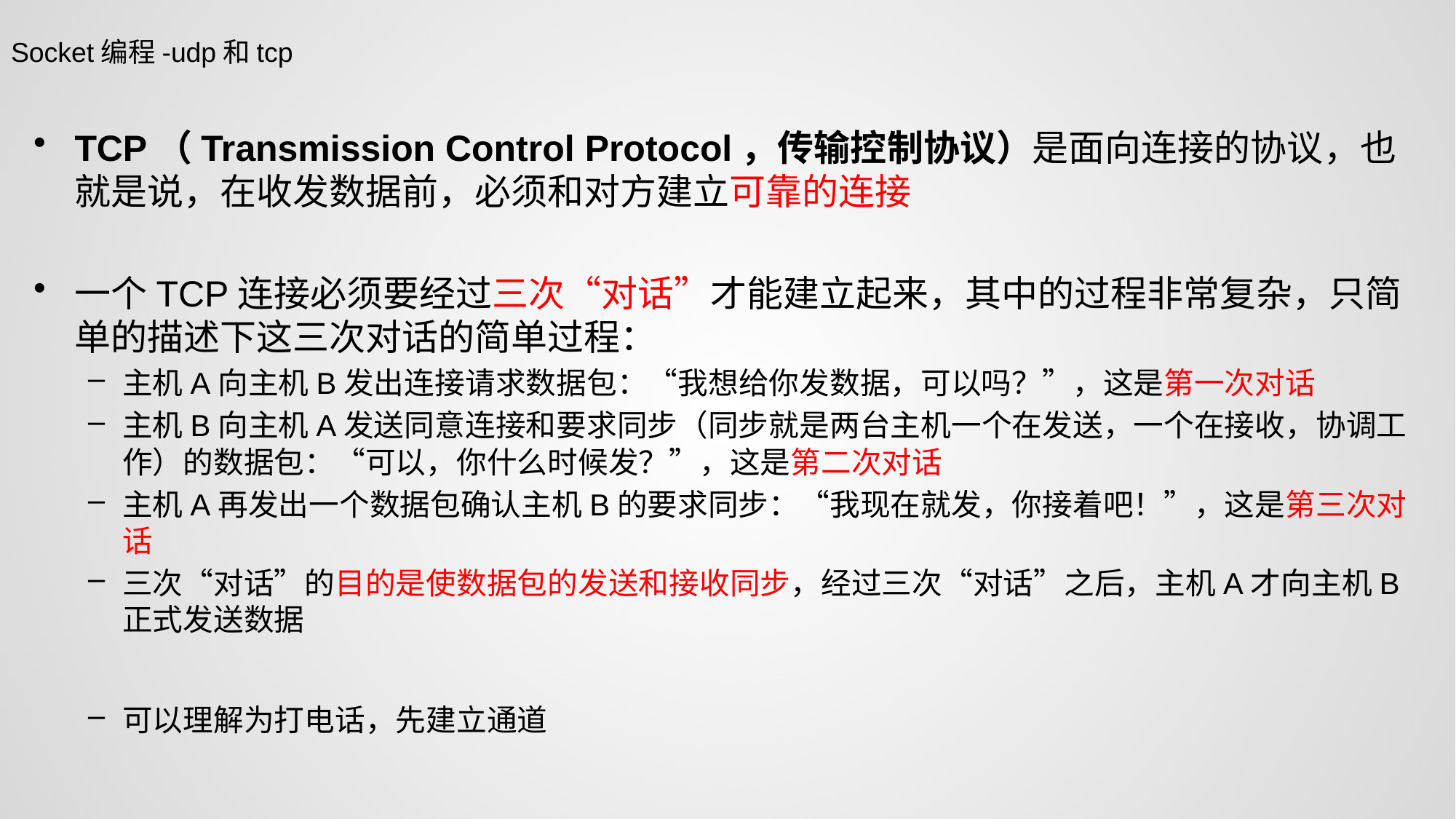

Socket编程-udp和tcp
TCP（Transmission Control Protocol，传输控制协议）是面向连接的协议，也就是说，在收发数据前，必须和对方建立可靠的连接

一个TCP连接必须要经过三次“对话”才能建立起来，其中的过程非常复杂，只简单的描述下这三次对话的简单过程：
主机A向主机B发出连接请求数据包：“我想给你发数据，可以吗？”，这是第一次对话
主机B向主机A发送同意连接和要求同步（同步就是两台主机一个在发送，一个在接收，协调工作）的数据包：“可以，你什么时候发？”，这是第二次对话
主机A再发出一个数据包确认主机B的要求同步：“我现在就发，你接着吧！”，这是第三次对话
三次“对话”的目的是使数据包的发送和接收同步，经过三次“对话”之后，主机A才向主机B正式发送数据

可以理解为打电话，先建立通道